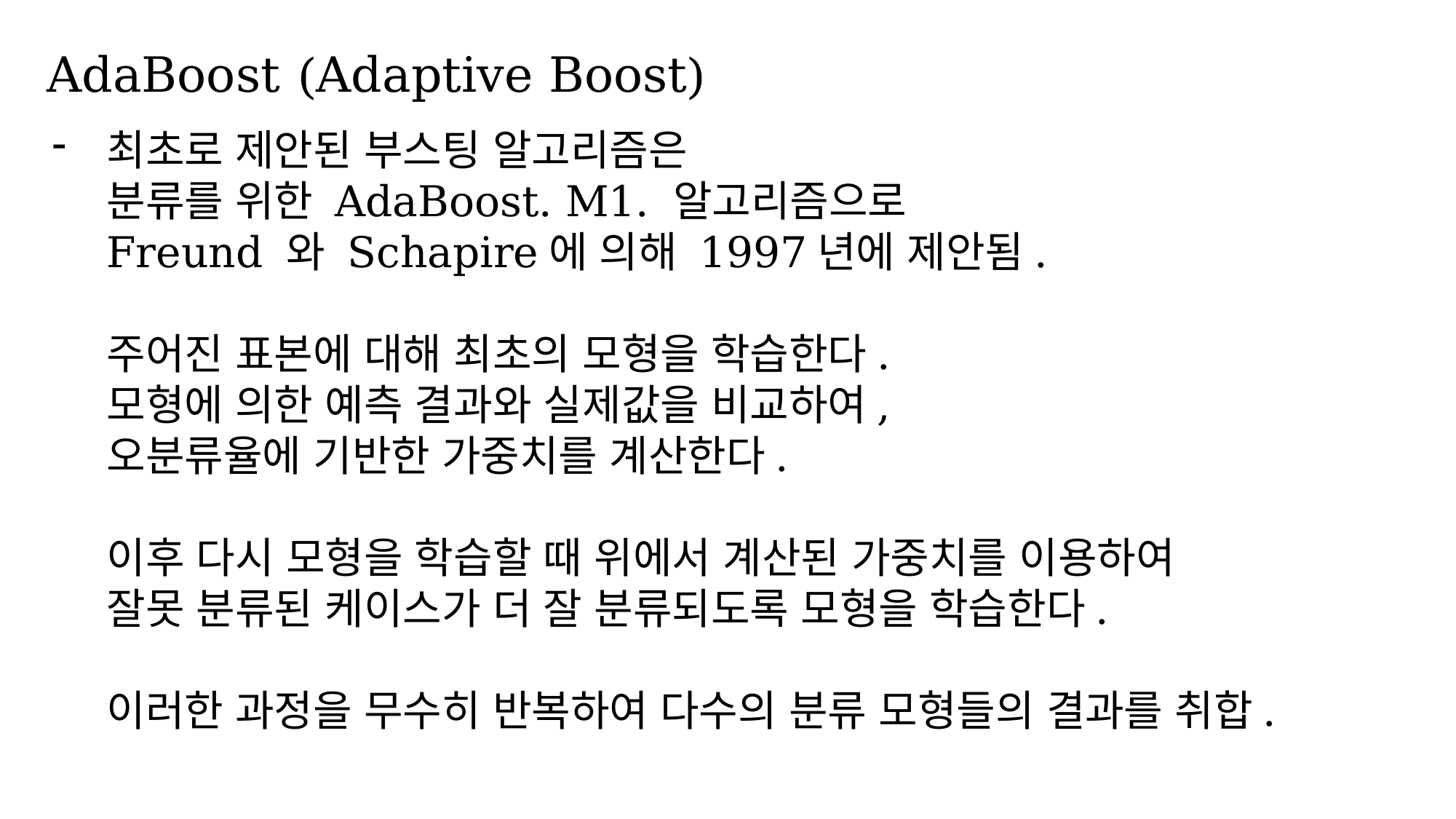

AdaBoost (Adaptive Boost)
최초로 제안된 부스팅 알고리즘은
분류를 위한 AdaBoost. M1. 알고리즘으로
Freund 와 Schapire에 의해 1997년에 제안됨.
주어진 표본에 대해 최초의 모형을 학습한다.
모형에 의한 예측 결과와 실제값을 비교하여,
오분류율에 기반한 가중치를 계산한다.
이후 다시 모형을 학습할 때 위에서 계산된 가중치를 이용하여
잘못 분류된 케이스가 더 잘 분류되도록 모형을 학습한다.
이러한 과정을 무수히 반복하여 다수의 분류 모형들의 결과를 취합.